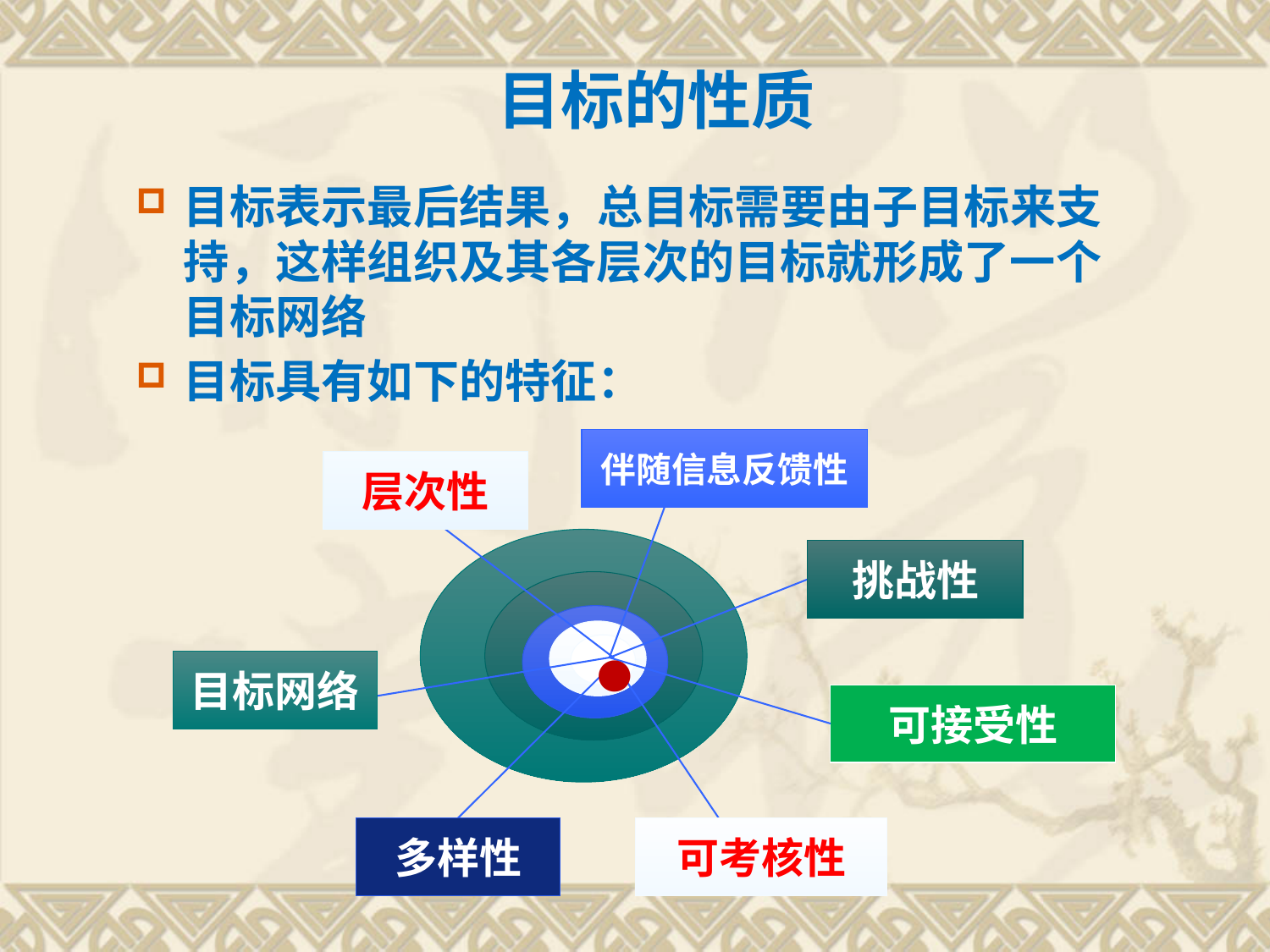

目标的性质
目标表示最后结果，总目标需要由子目标来支持，这样组织及其各层次的目标就形成了一个目标网络
目标具有如下的特征：
伴随信息反馈性
层次性

挑战性
·

目标网络
可接受性
多样性
可考核性